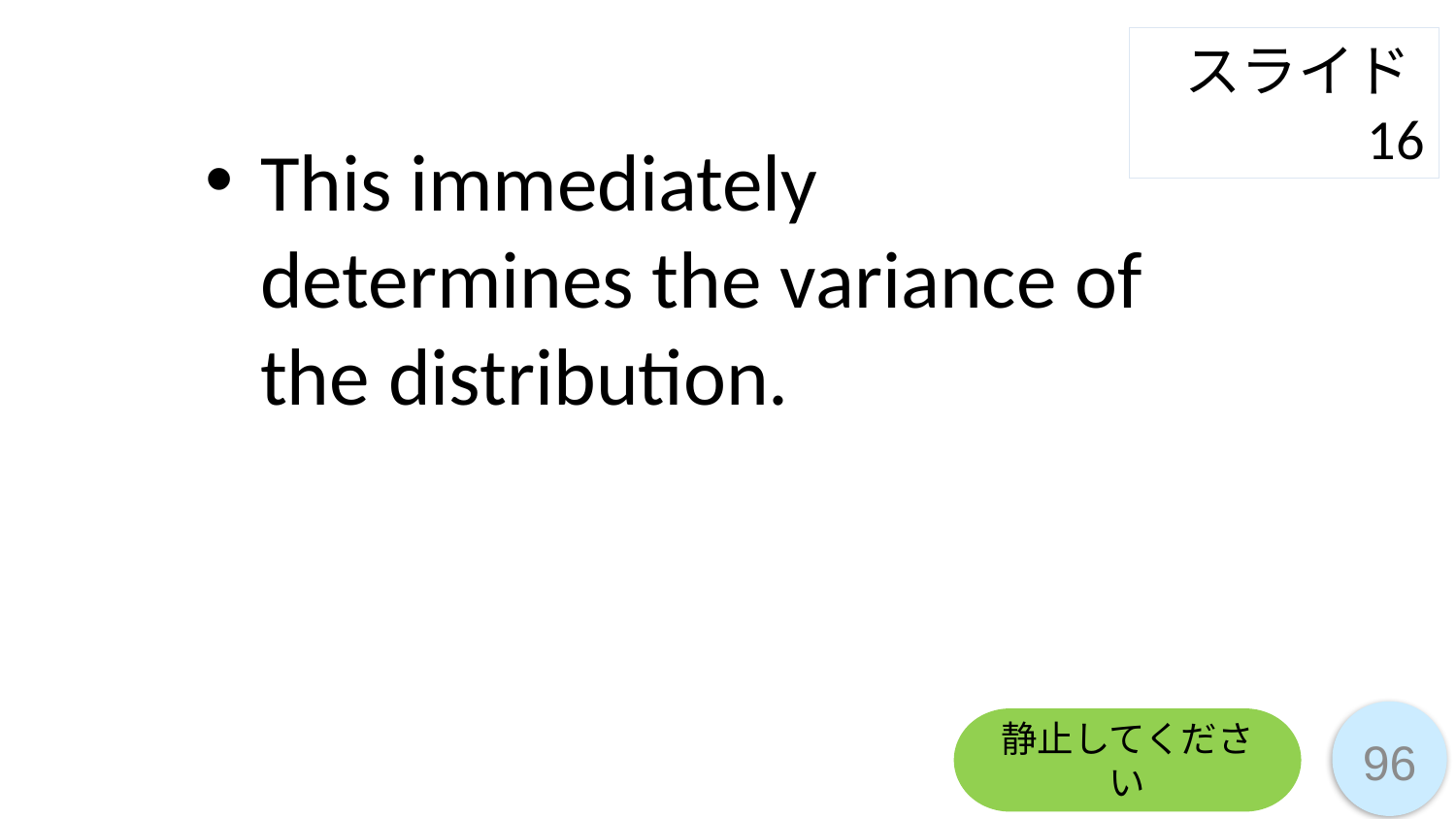

スライド16
This immediately determines the variance of the distribution.
静止してください
96